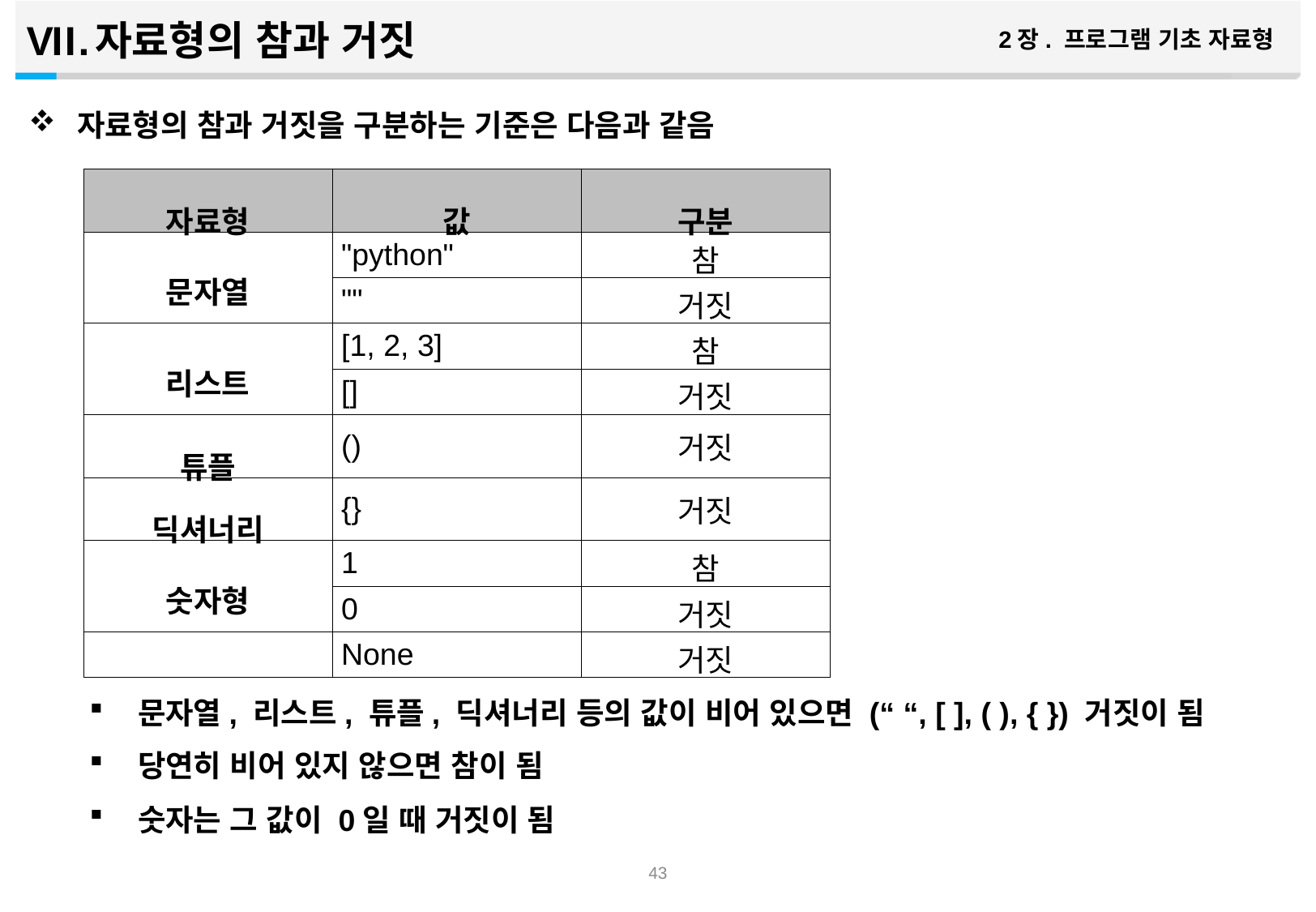

자료형의 참과 거짓
2장. 프로그램 기초 자료형
자료형의 참과 거짓을 구분하는 기준은 다음과 같음

문자열, 리스트, 튜플, 딕셔너리 등의 값이 비어 있으면 (“ “, [ ], ( ), { }) 거짓이 됨
당연히 비어 있지 않으면 참이 됨
숫자는 그 값이 0일 때 거짓이 됨
| 자료형 | 값 | 구분 |
| --- | --- | --- |
| 문자열 | "python" | 참 |
|  | "" | 거짓 |
| 리스트 | [1, 2, 3] | 참 |
|  | [] | 거짓 |
| 튜플 | () | 거짓 |
| 딕셔너리 | {} | 거짓 |
| 숫자형 | 1 | 참 |
|  | 0 | 거짓 |
|  | None | 거짓 |
43